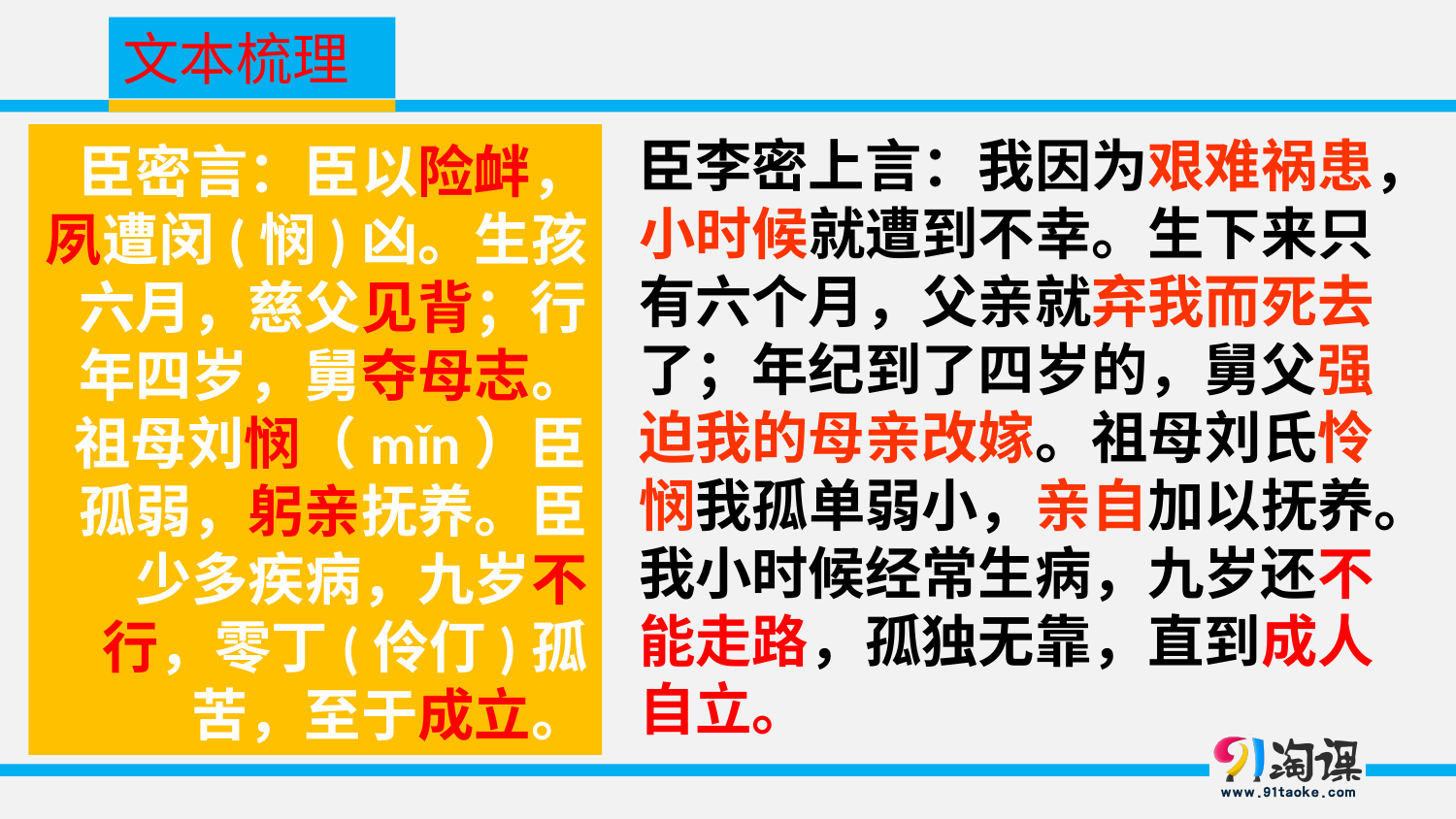

文本梳理
臣李密上言：我因为艰难祸患，小时候就遭到不幸。生下来只有六个月，父亲就弃我而死去了；年纪到了四岁的，舅父强迫我的母亲改嫁。祖母刘氏怜悯我孤单弱小，亲自加以抚养。我小时候经常生病，九岁还不能走路，孤独无靠，直到成人自立。
臣密言：臣以险衅，夙遭闵(悯)凶。生孩六月，慈父见背；行年四岁，舅夺母志。祖母刘悯（mǐn）臣孤弱，躬亲抚养。臣少多疾病，九岁不行，零丁(伶仃)孤苦，至于成立。